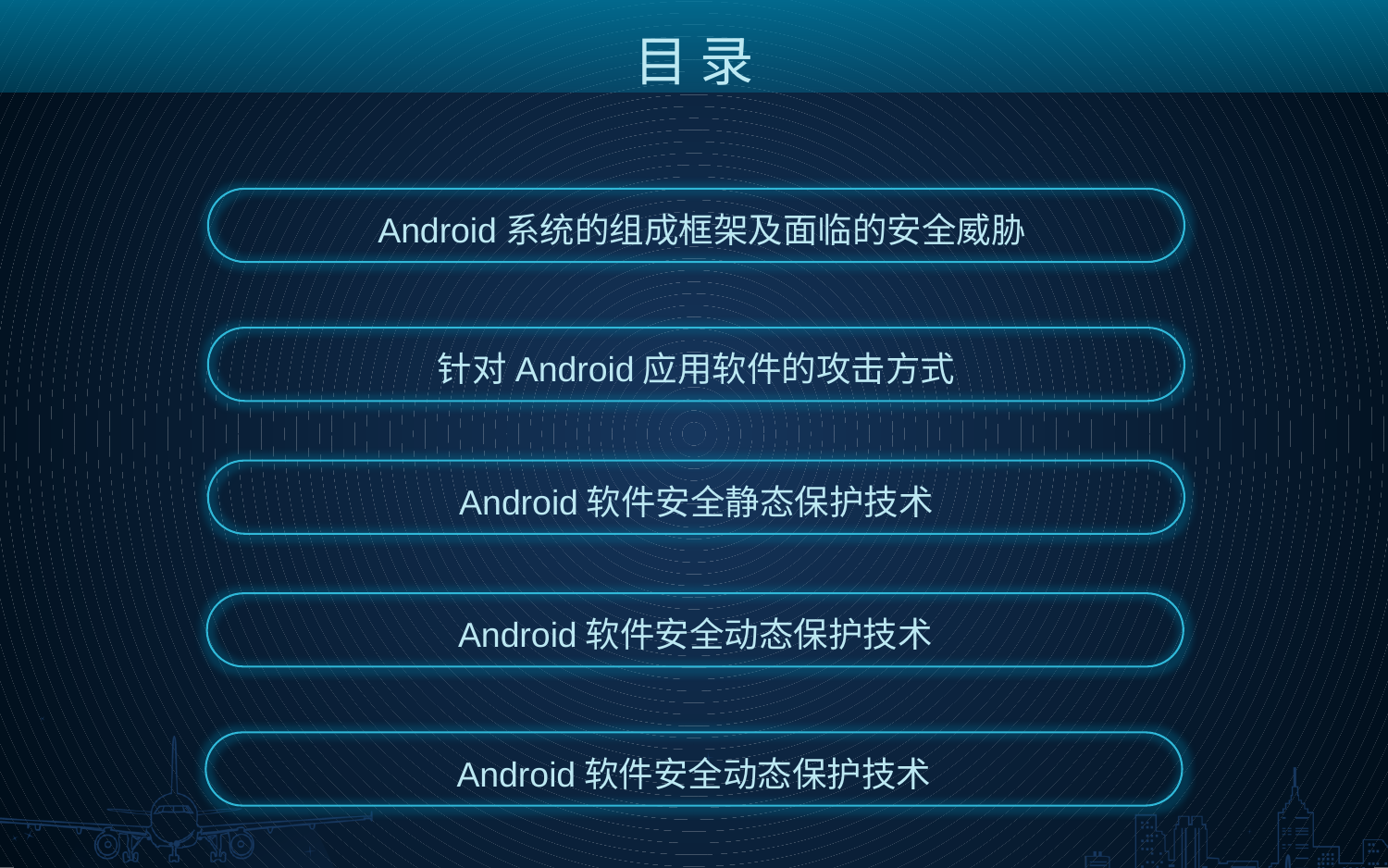

目 录

Android系统的组成框架及面临的安全威胁

针对Android应用软件的攻击方式

Android软件安全静态保护技术

Android软件安全动态保护技术

Android软件安全动态保护技术